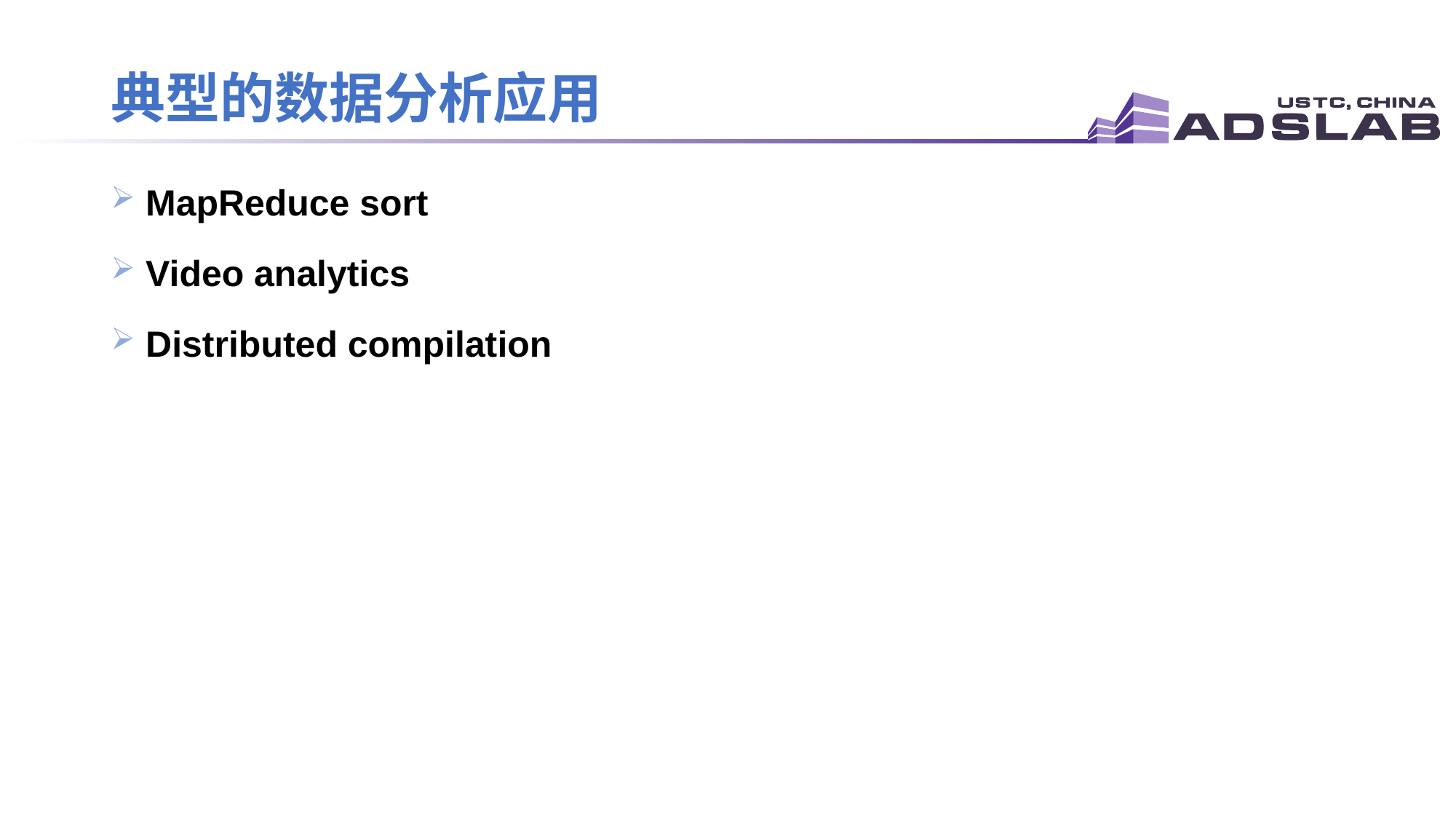

# 典型的数据分析应用
 MapReduce sort
 Video analytics
 Distributed compilation